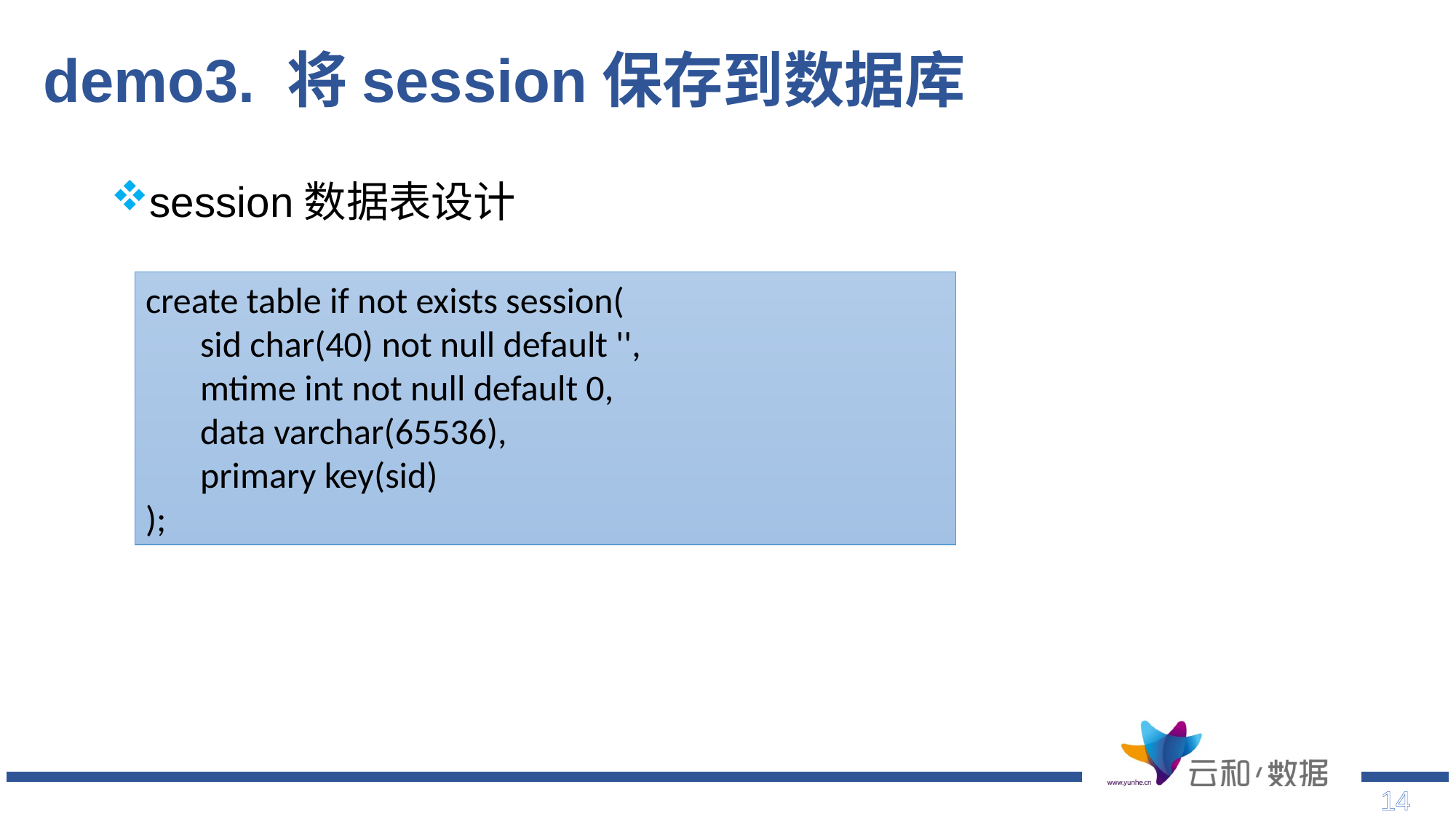

# demo3. 将session保存到数据库
session数据表设计
create table if not exists session(
sid char(40) not null default '',
mtime int not null default 0,
data varchar(65536),
primary key(sid)
);